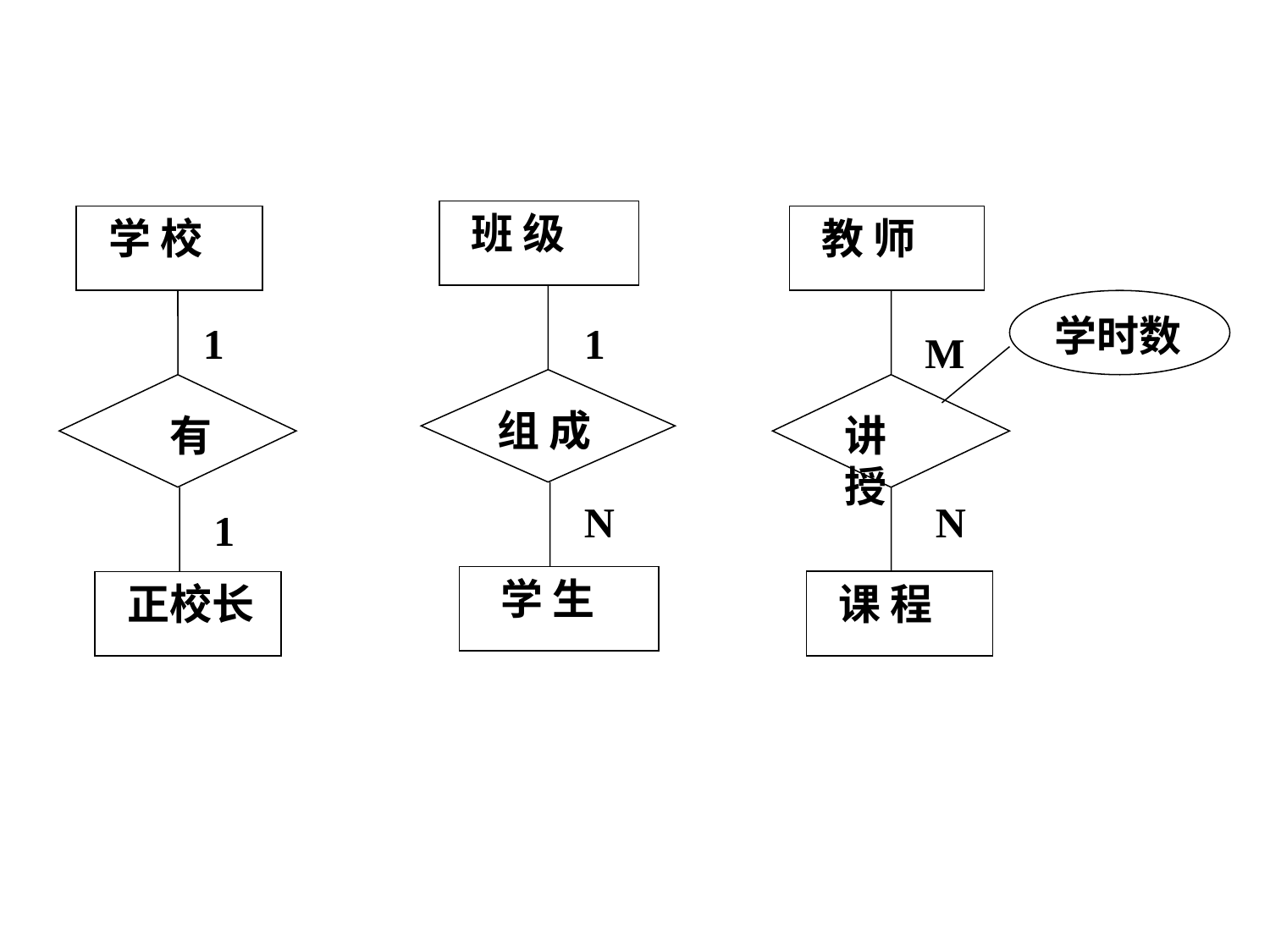

班 级

组 成

  学 生
1
N
 学 校

   有

 正校长
1
1
 教 师

学时数
M

讲 授

N
 课 程